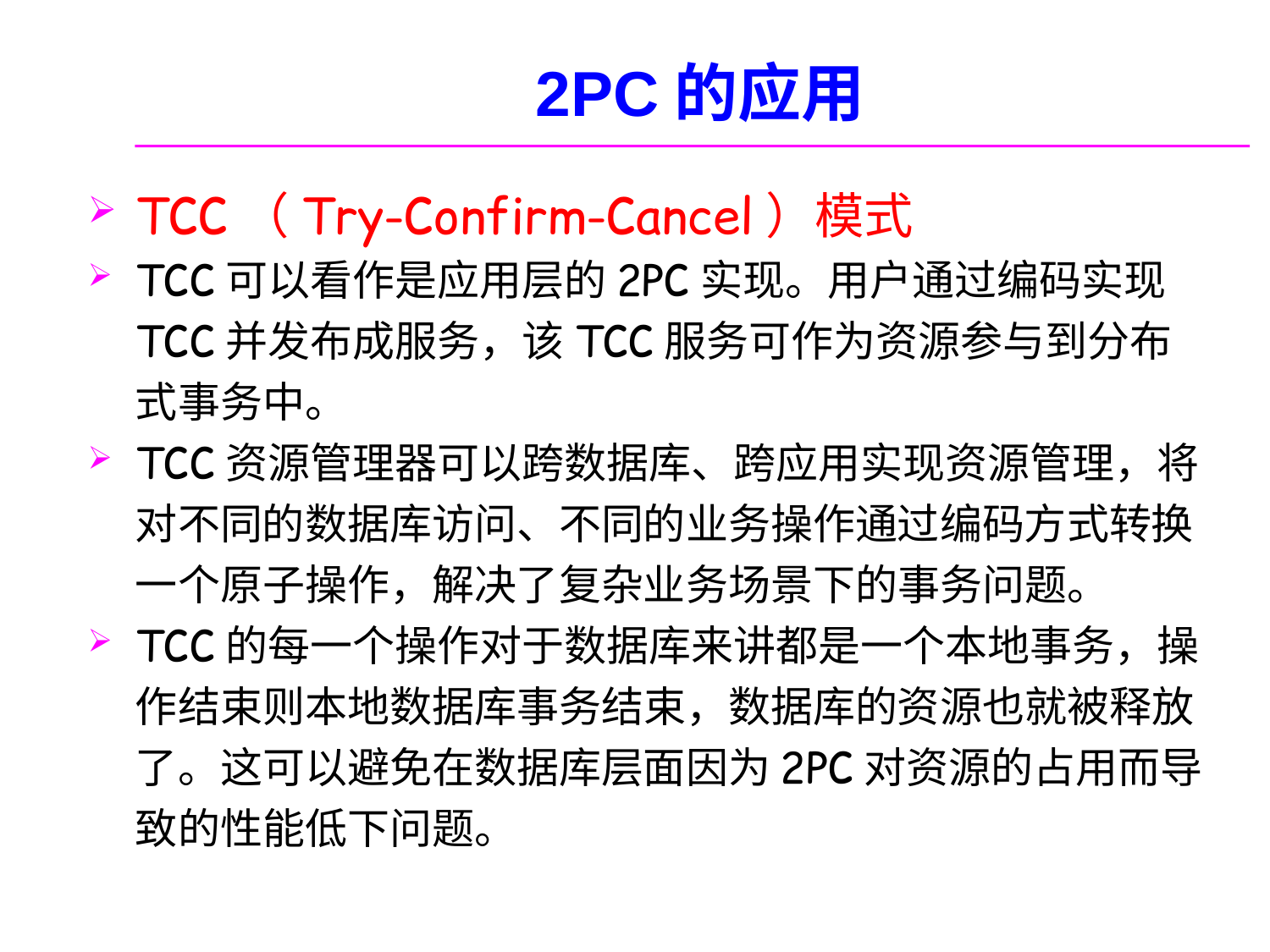

# 2PC的应用
TCC（Try-Confirm-Cancel）模式
TCC可以看作是应用层的2PC实现。用户通过编码实现TCC并发布成服务，该TCC服务可作为资源参与到分布式事务中。
TCC资源管理器可以跨数据库、跨应用实现资源管理，将对不同的数据库访问、不同的业务操作通过编码方式转换一个原子操作，解决了复杂业务场景下的事务问题。
TCC的每一个操作对于数据库来讲都是一个本地事务，操作结束则本地数据库事务结束，数据库的资源也就被释放了。这可以避免在数据库层面因为2PC对资源的占用而导致的性能低下问题。
39